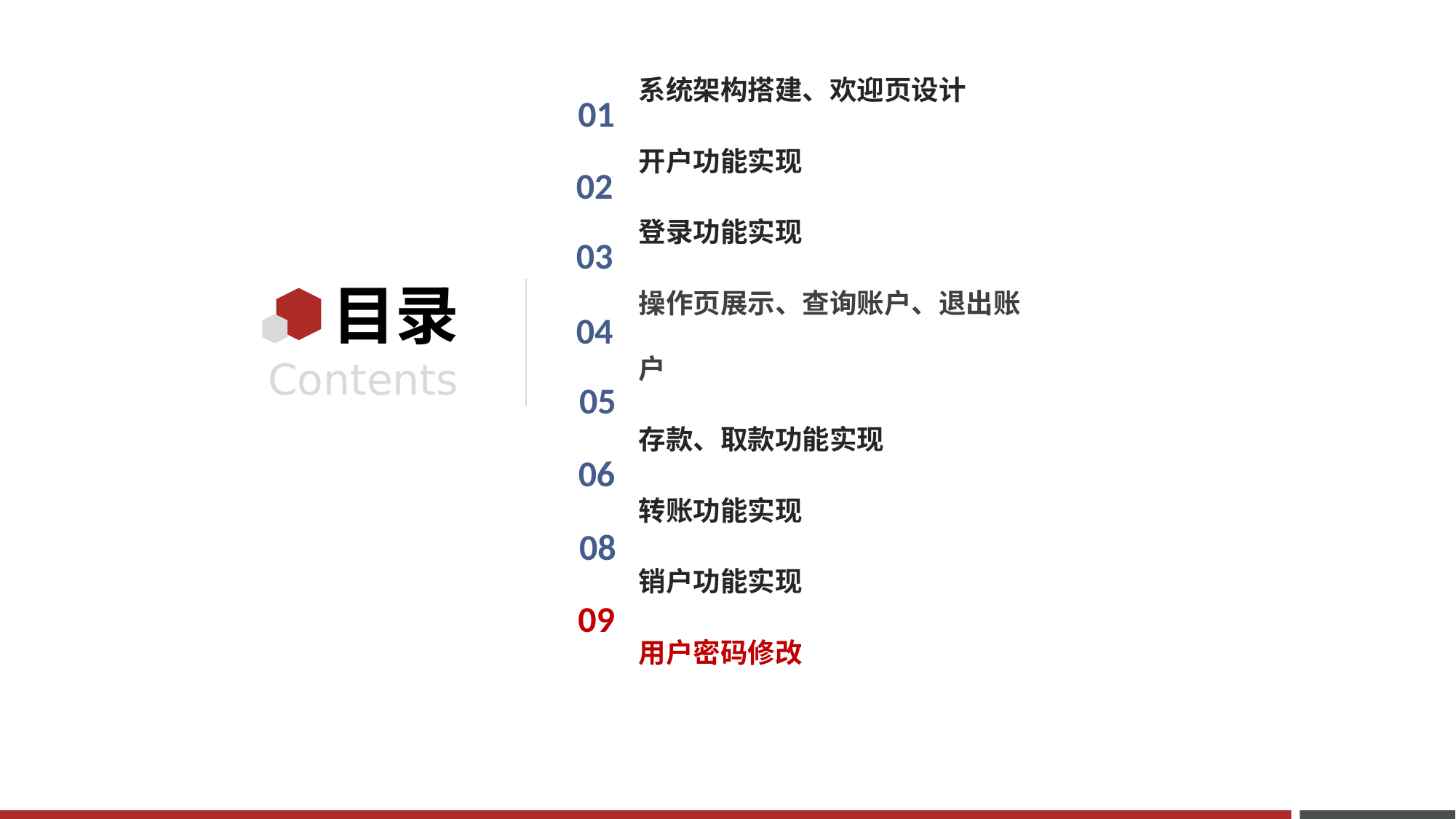

系统架构搭建、欢迎页设计
开户功能实现
登录功能实现
操作页展示、查询账户、退出账户
存款、取款功能实现
转账功能实现
销户功能实现
用户密码修改
01
02
03
04
05
06
08
09